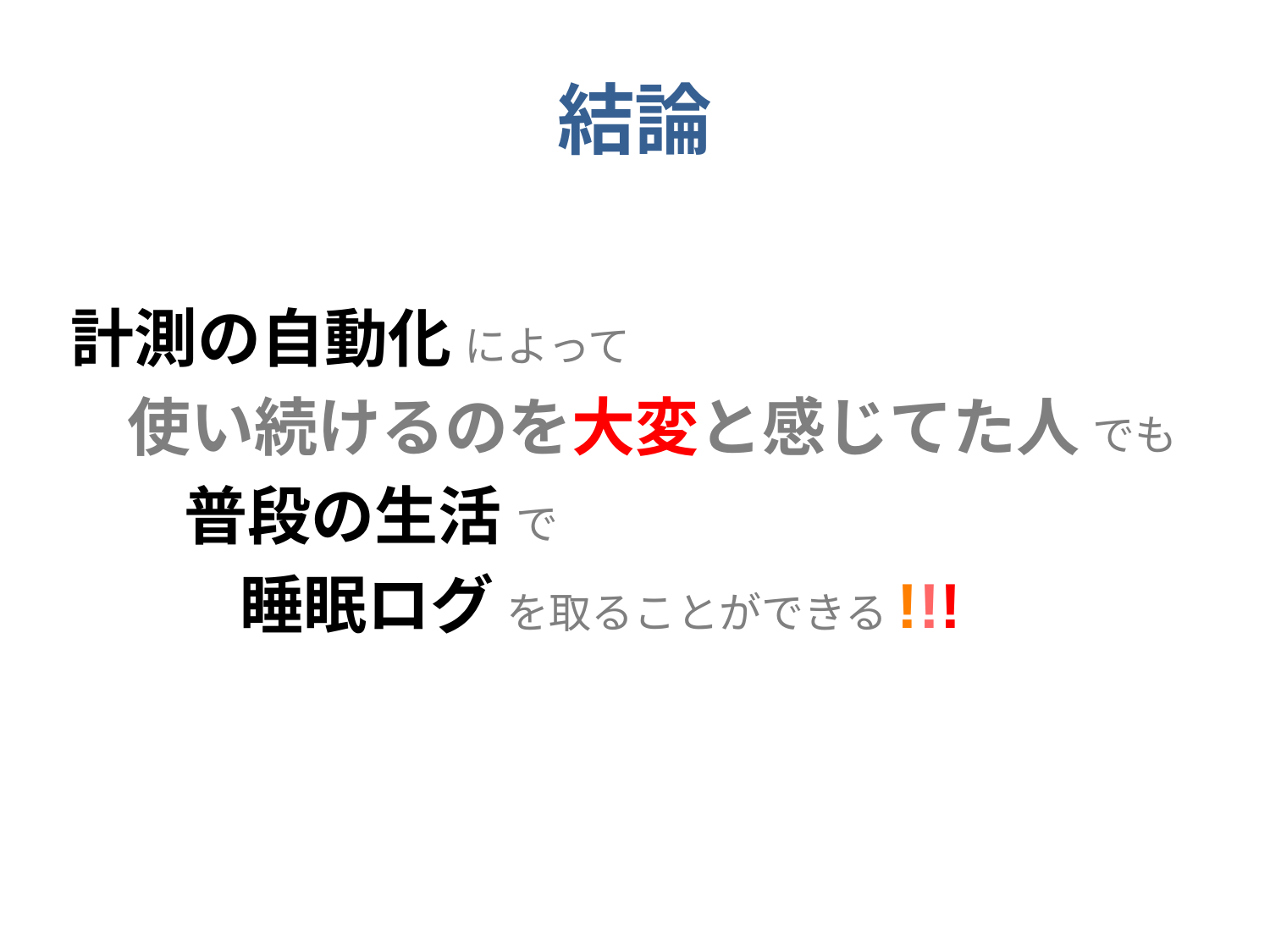

# 結論
計測の自動化 によって
　使い続けるのを大変と感じてた人 でも
　　普段の生活 で
　　　睡眠ログ を取ることができる!!!